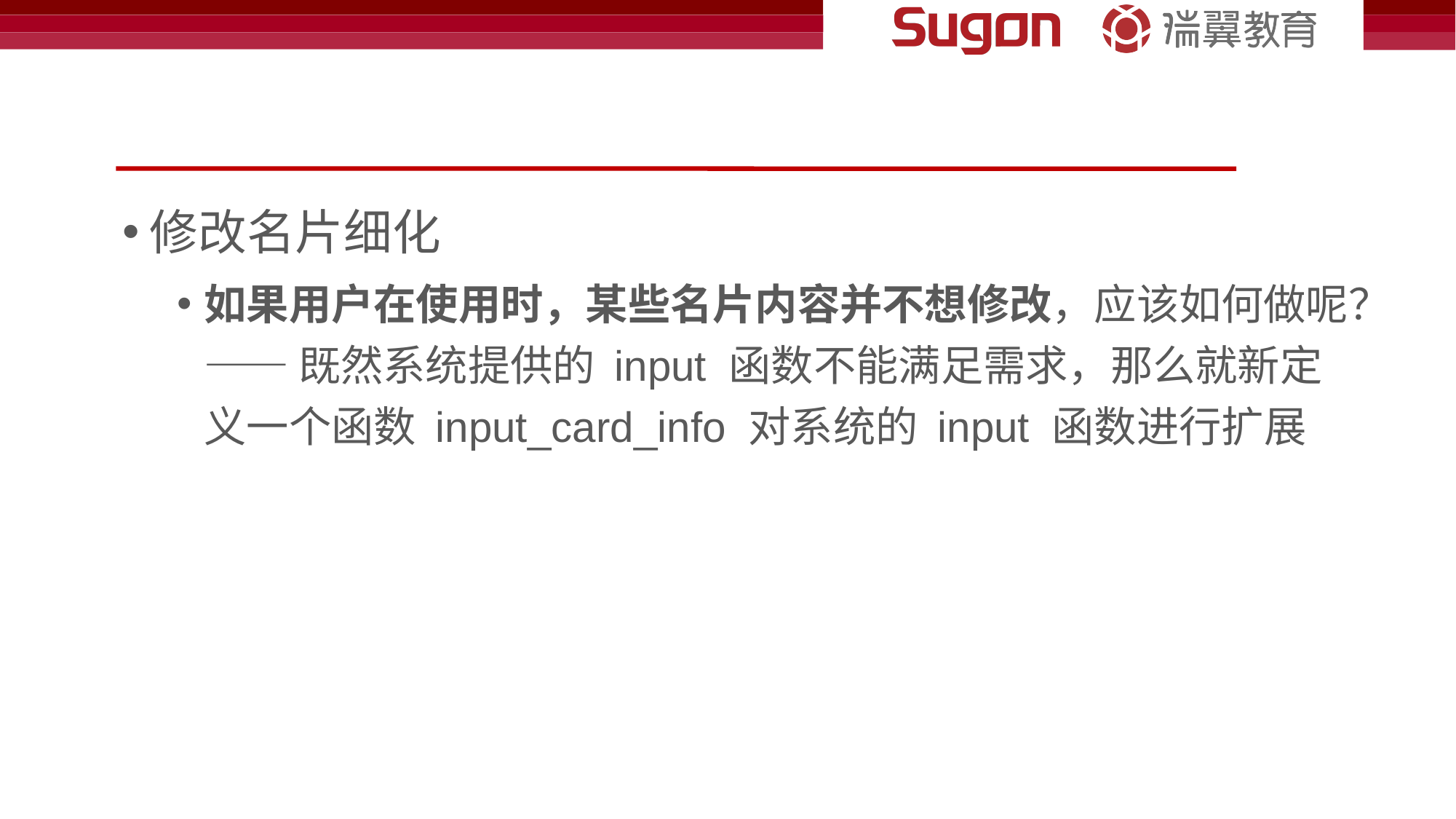

#
修改名片细化
如果用户在使用时，某些名片内容并不想修改，应该如何做呢？—— 既然系统提供的 input 函数不能满足需求，那么就新定义一个函数 input_card_info 对系统的 input 函数进行扩展